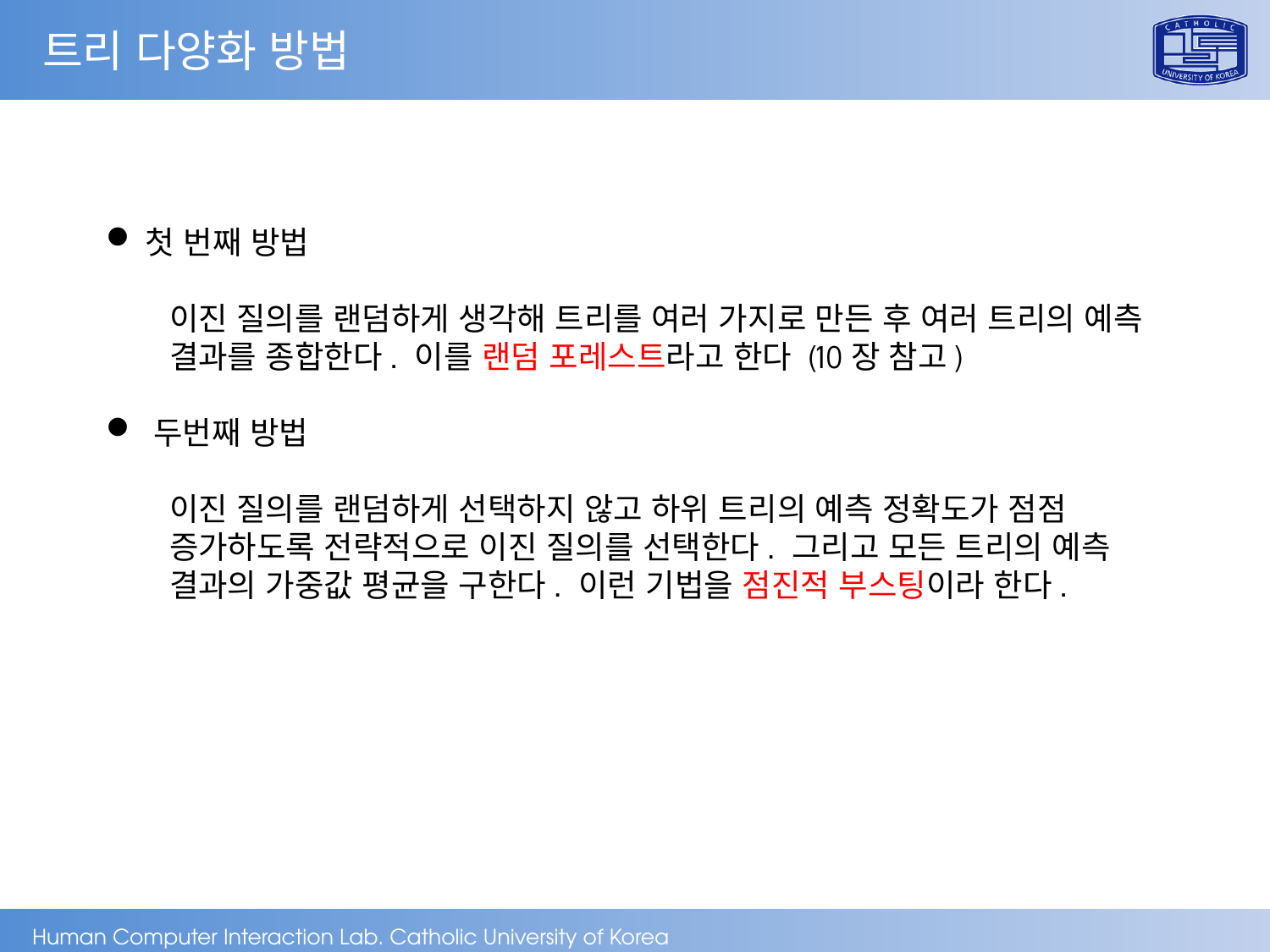

트리 다양화 방법
첫 번째 방법

이진 질의를 랜덤하게 생각해 트리를 여러 가지로 만든 후 여러 트리의 예측 결과를 종합한다. 이를 랜덤 포레스트라고 한다 (10장 참고)

두번째 방법

이진 질의를 랜덤하게 선택하지 않고 하위 트리의 예측 정확도가 점점 증가하도록 전략적으로 이진 질의를 선택한다. 그리고 모든 트리의 예측 결과의 가중값 평균을 구한다. 이런 기법을 점진적 부스팅이라 한다.